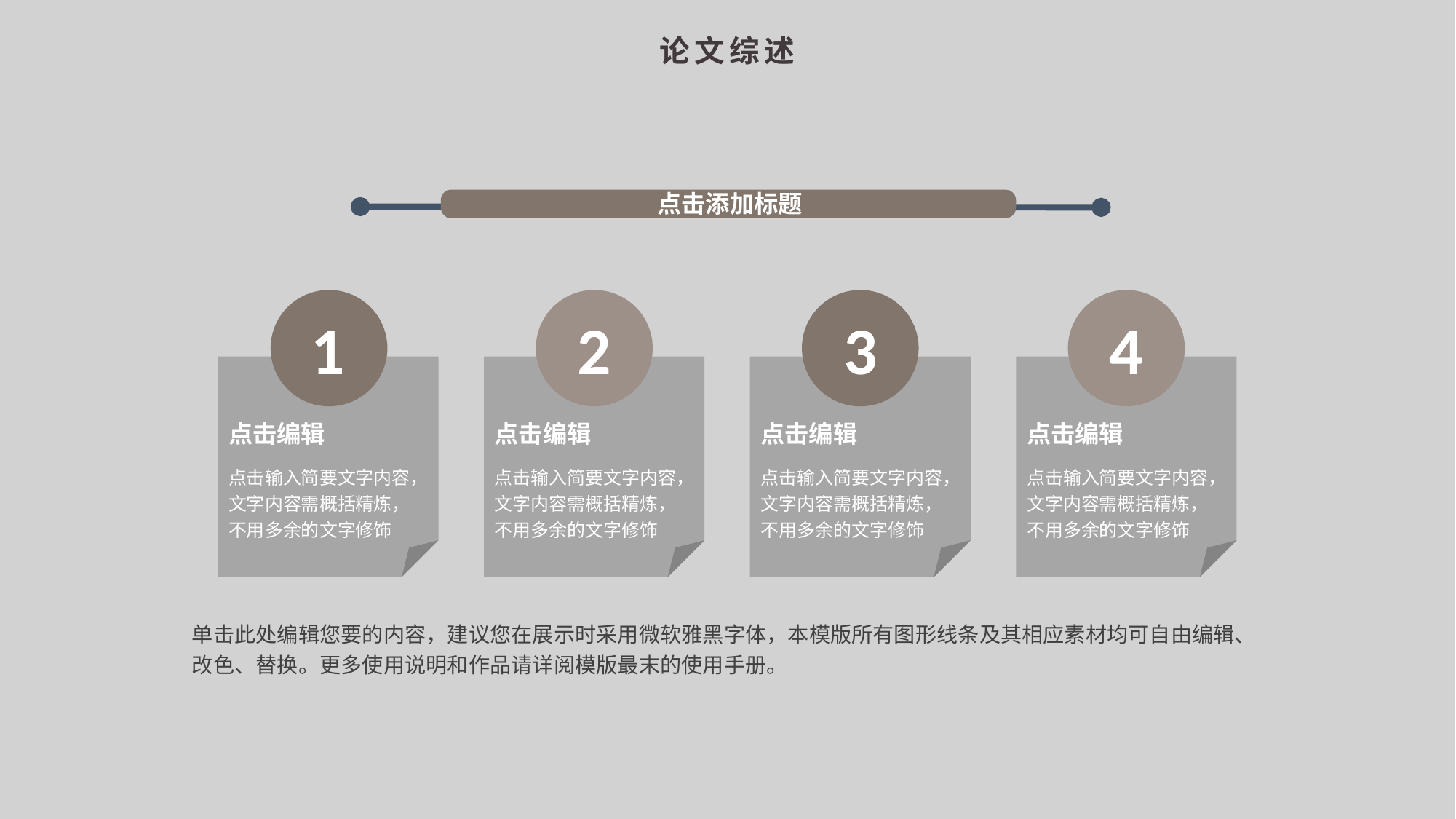

论文综述
点击添加标题

1

2

3

4

点击编辑
点击输入简要文字内容，文字内容需概括精炼，不用多余的文字修饰

点击编辑
点击输入简要文字内容，文字内容需概括精炼，不用多余的文字修饰

点击编辑
点击输入简要文字内容，文字内容需概括精炼，不用多余的文字修饰

点击编辑
点击输入简要文字内容，文字内容需概括精炼，不用多余的文字修饰
单击此处编辑您要的内容，建议您在展示时采用微软雅黑字体，本模版所有图形线条及其相应素材均可自由编辑、改色、替换。更多使用说明和作品请详阅模版最末的使用手册。